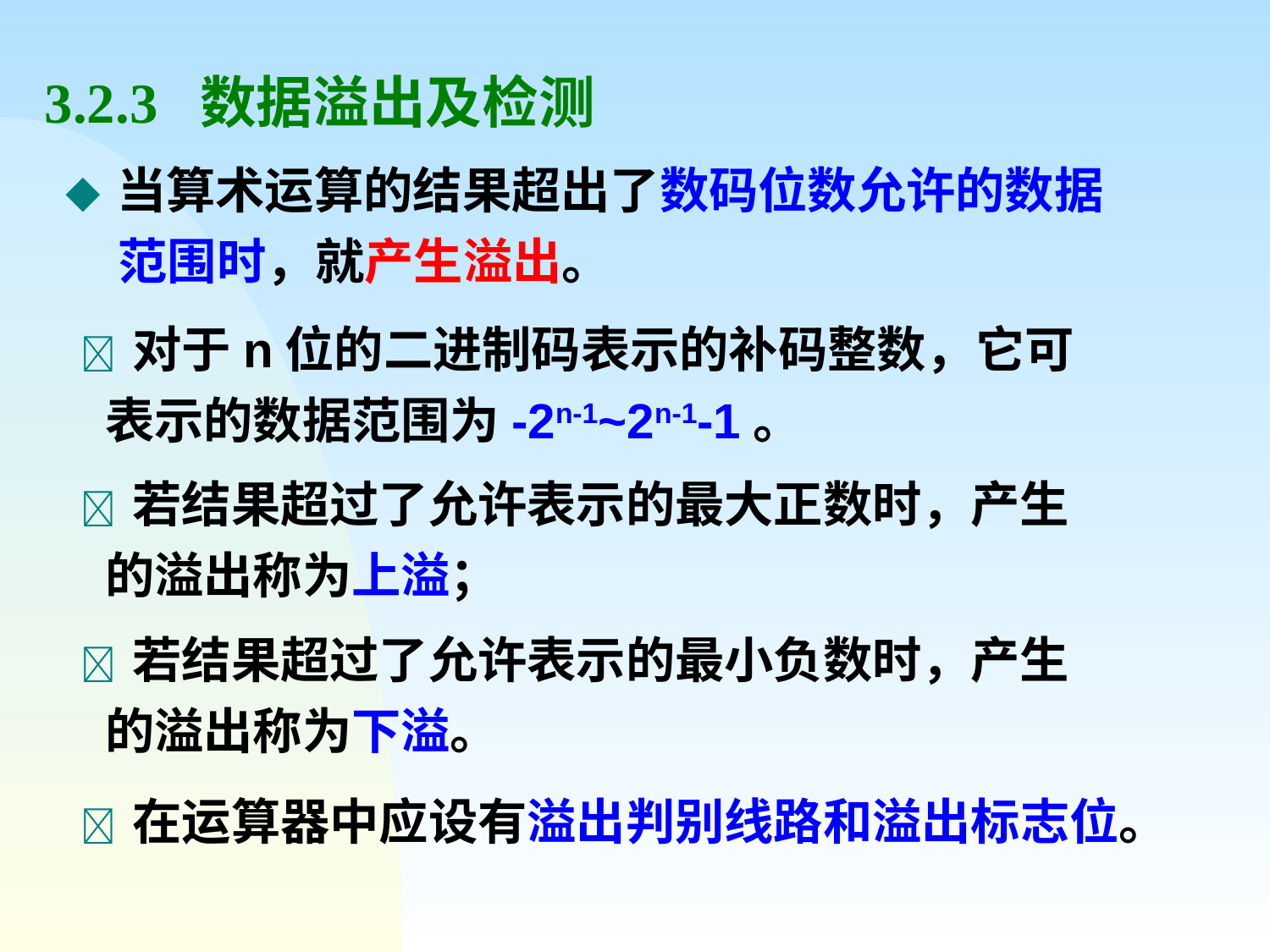

# 3.2.3  数据溢出及检测
◆ 当算术运算的结果超出了数码位数允许的数据范围时，就产生溢出。
  • 对于n位的二进制码表示的补码整数，它可表示的数据范围为-2n-1~2n-1-1。
  • 若结果超过了允许表示的最大正数时，产生的溢出称为上溢；
  • 若结果超过了允许表示的最小负数时，产生的溢出称为下溢。
  • 在运算器中应设有溢出判别线路和溢出标志位。
54